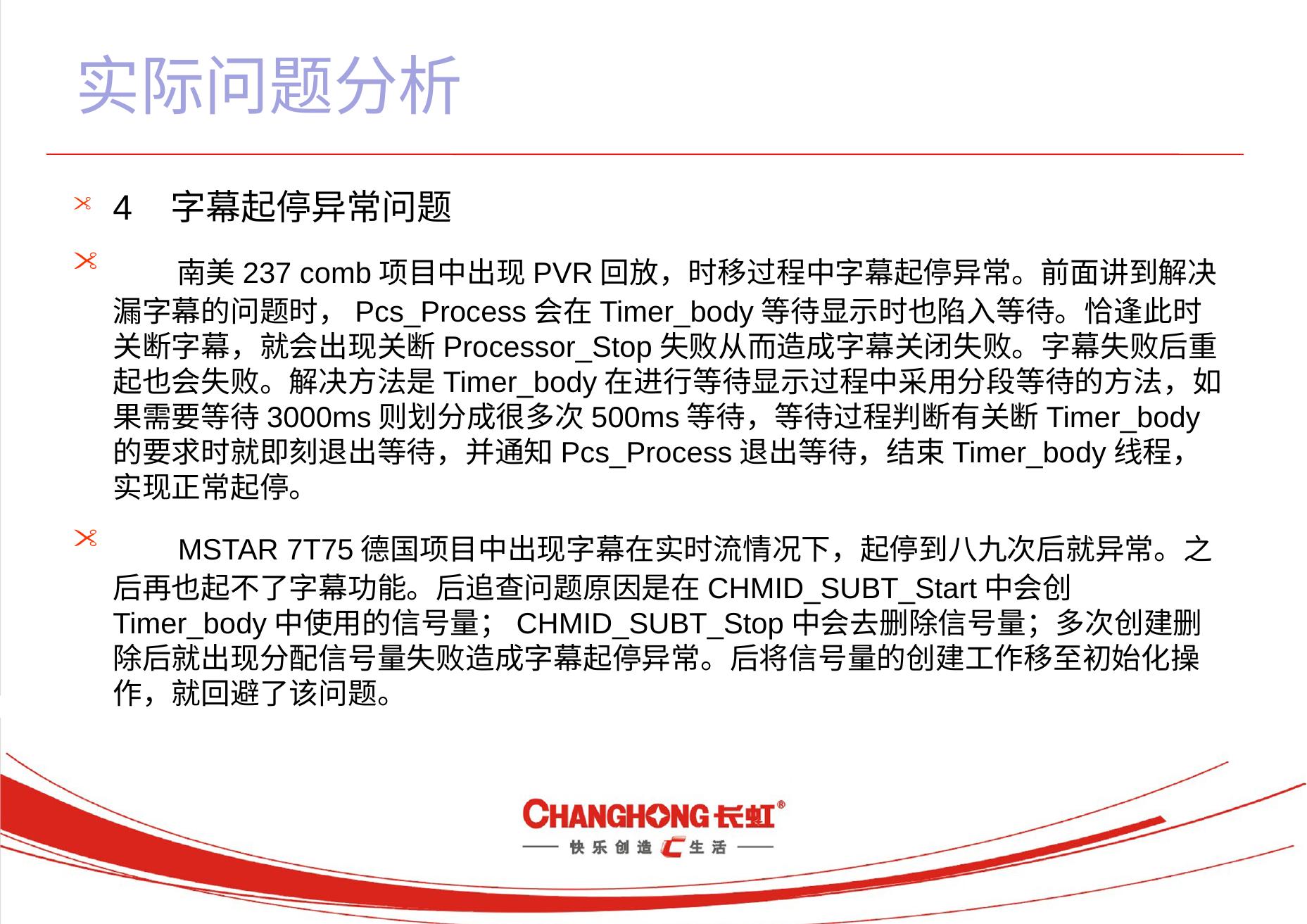

# 实际问题分析
4   字幕起停异常问题
     南美237 comb项目中出现PVR回放，时移过程中字幕起停异常。前面讲到解决漏字幕的问题时，Pcs_Process会在Timer_body等待显示时也陷入等待。恰逢此时关断字幕，就会出现关断Processor_Stop失败从而造成字幕关闭失败。字幕失败后重起也会失败。解决方法是Timer_body在进行等待显示过程中采用分段等待的方法，如果需要等待3000ms则划分成很多次500ms等待，等待过程判断有关断Timer_body的要求时就即刻退出等待，并通知Pcs_Process退出等待，结束Timer_body线程，实现正常起停。
     MSTAR 7T75德国项目中出现字幕在实时流情况下，起停到八九次后就异常。之后再也起不了字幕功能。后追查问题原因是在CHMID_SUBT_Start中会创Timer_body中使用的信号量；CHMID_SUBT_Stop中会去删除信号量；多次创建删除后就出现分配信号量失败造成字幕起停异常。后将信号量的创建工作移至初始化操作，就回避了该问题。